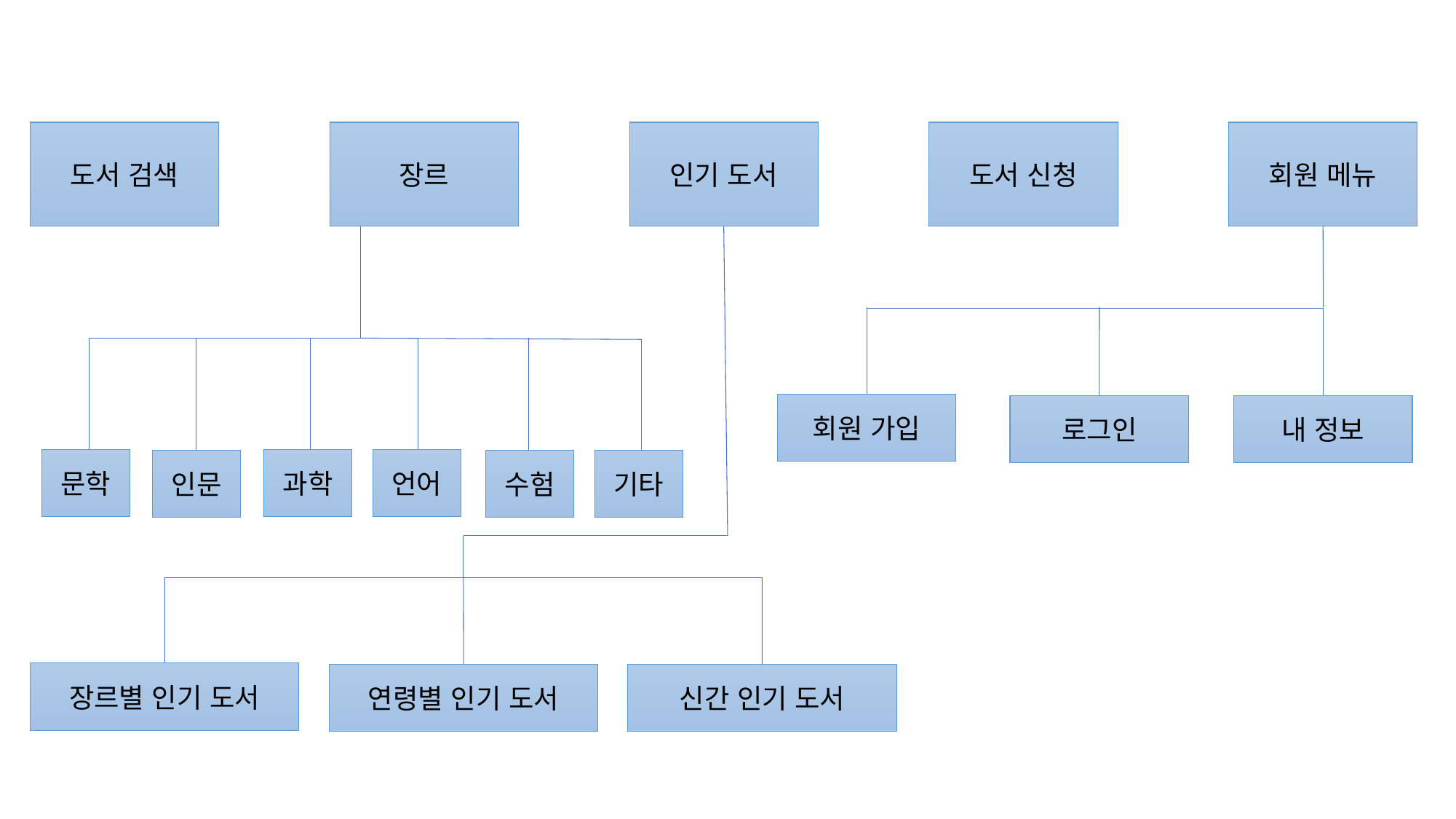

회원 메뉴
도서 신청
인기 도서
도서 검색
장르
회원 가입
로그인
내 정보
언어
문학
과학
인문
기타
수험
장르별 인기 도서
연령별 인기 도서
신간 인기 도서